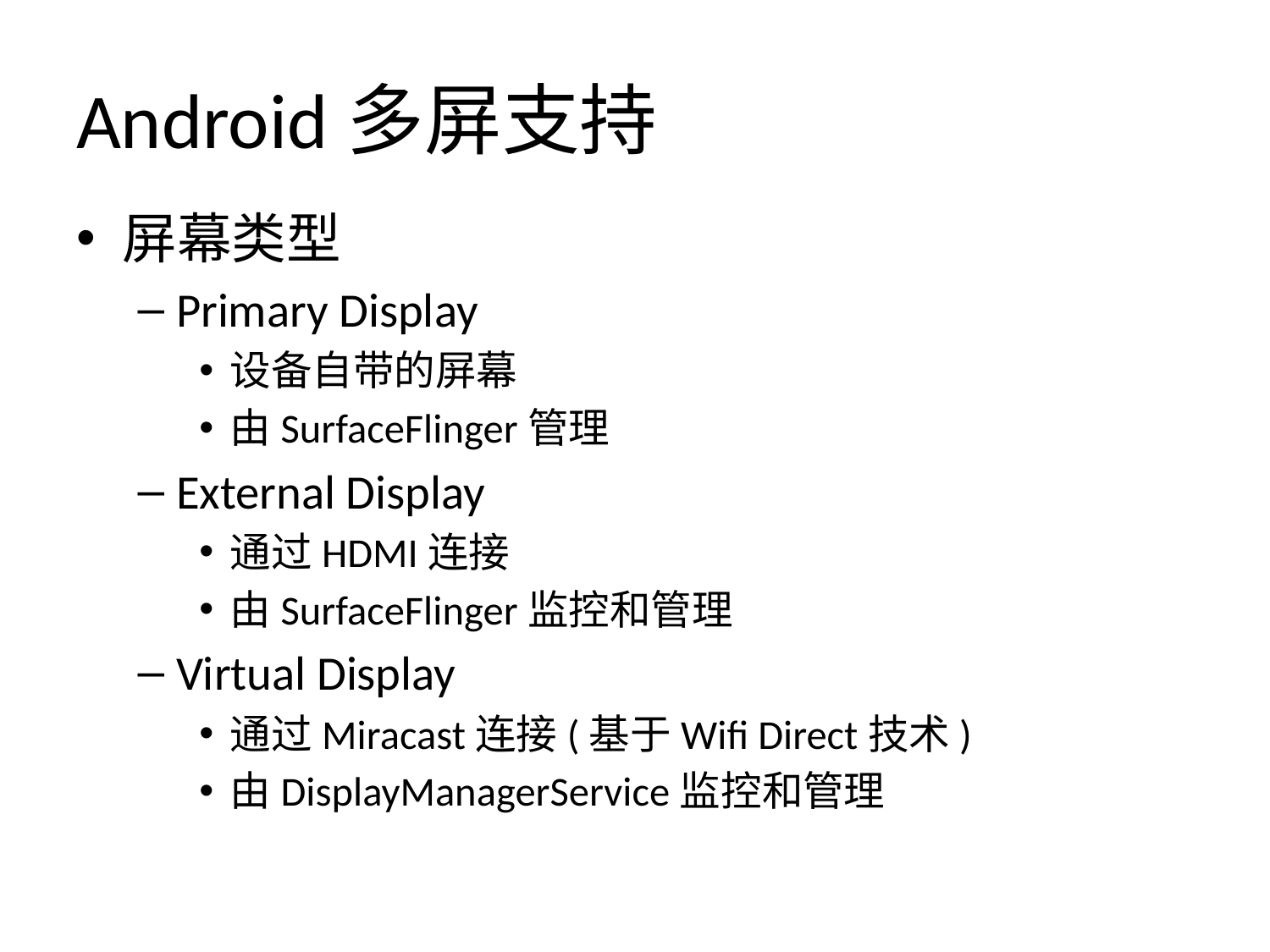

# Android多屏支持
屏幕类型
Primary Display
设备自带的屏幕
由SurfaceFlinger管理
External Display
通过HDMI连接
由SurfaceFlinger监控和管理
Virtual Display
通过Miracast连接(基于Wifi Direct技术)
由DisplayManagerService监控和管理